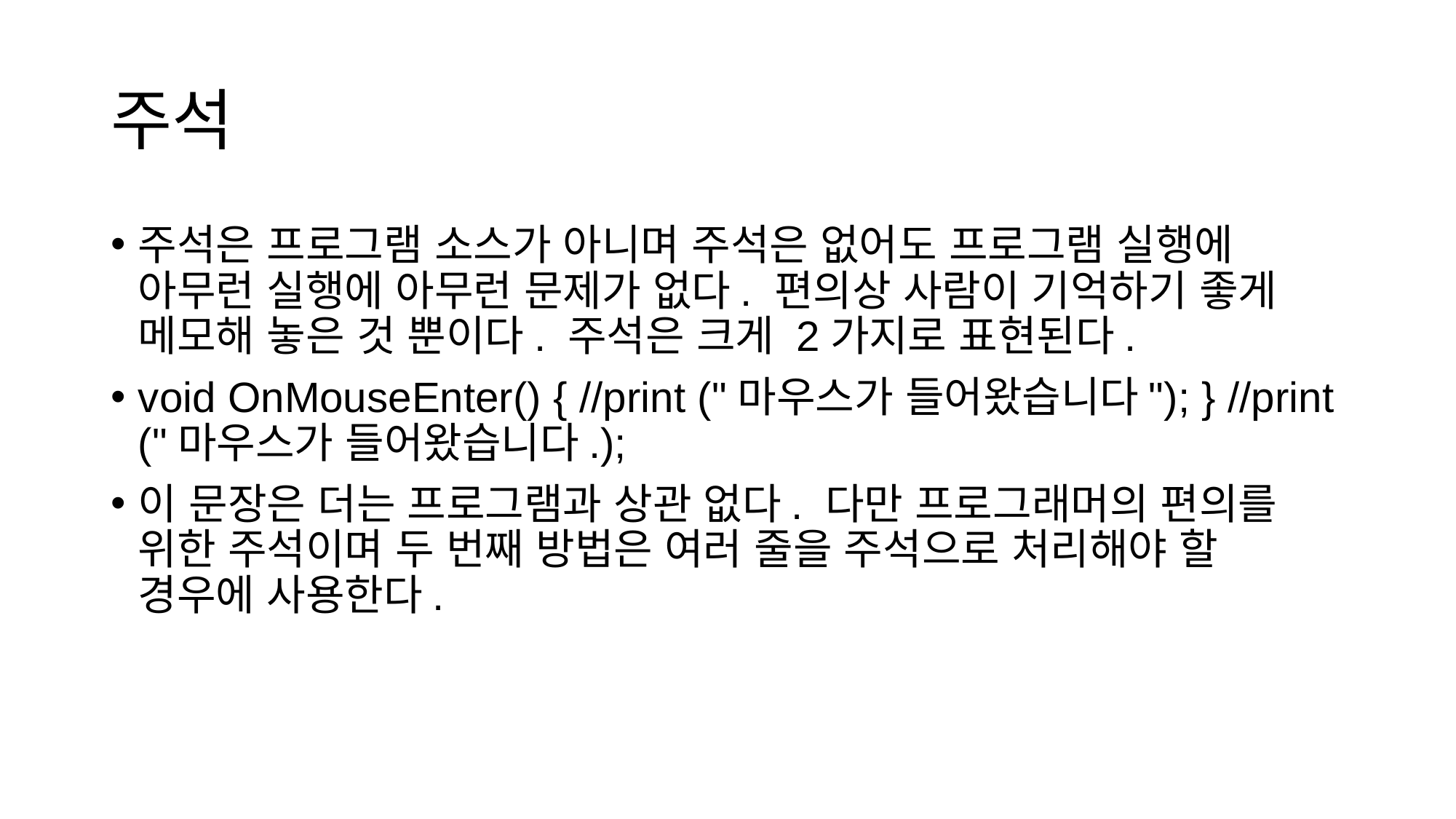

# 주석
주석은 프로그램 소스가 아니며 주석은 없어도 프로그램 실행에 아무런 실행에 아무런 문제가 없다. 편의상 사람이 기억하기 좋게 메모해 놓은 것 뿐이다. 주석은 크게 2가지로 표현된다.
void OnMouseEnter() { //print ("마우스가 들어왔습니다"); } //print ("마우스가 들어왔습니다.);
이 문장은 더는 프로그램과 상관 없다. 다만 프로그래머의 편의를 위한 주석이며 두 번째 방법은 여러 줄을 주석으로 처리해야 할 경우에 사용한다.